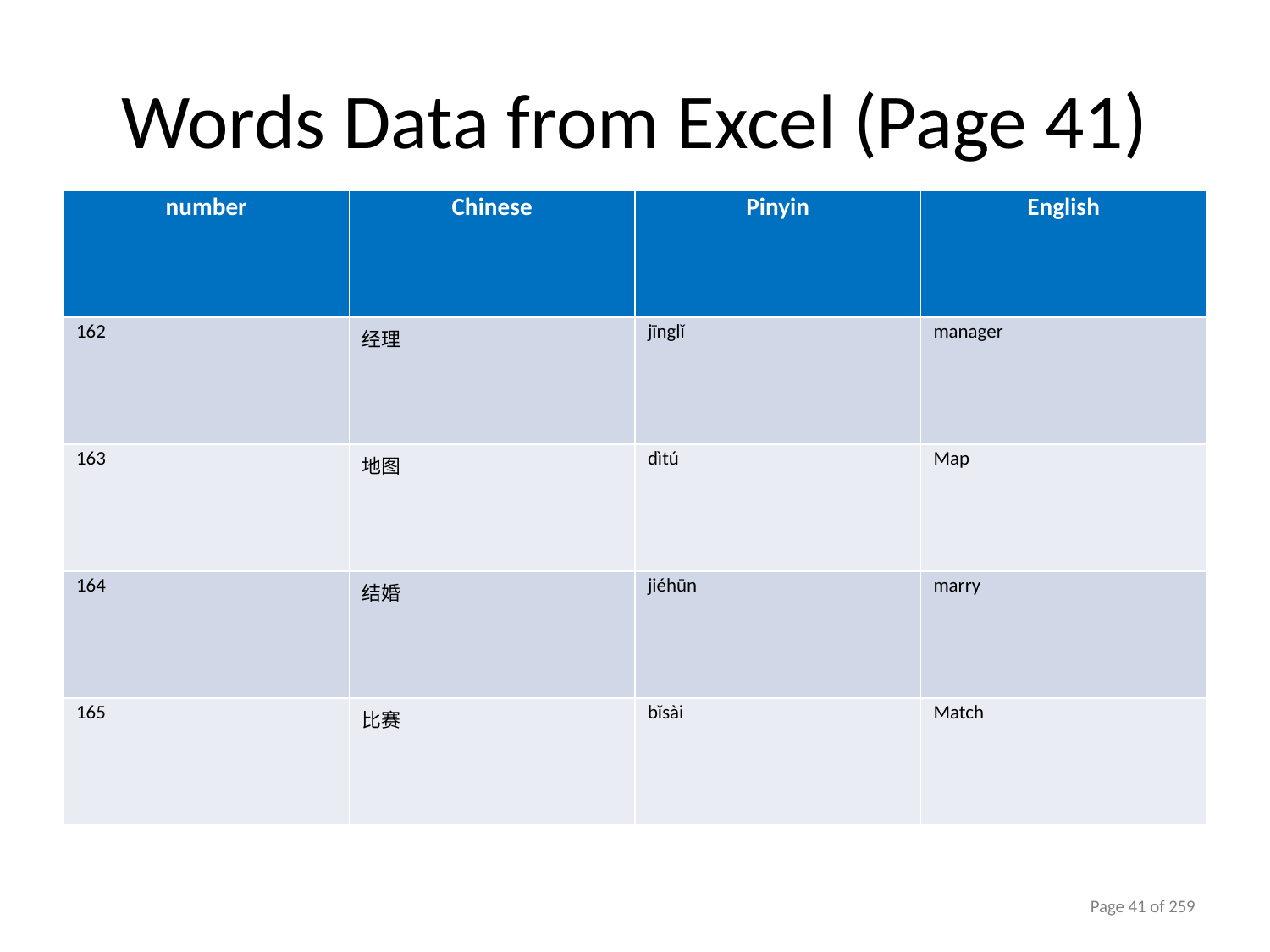

# Words Data from Excel (Page 41)
| number | Chinese | Pinyin | English |
| --- | --- | --- | --- |
| 162 | 经理 | jīnglǐ | manager |
| 163 | 地图 | dìtú | Map |
| 164 | 结婚 | jiéhūn | marry |
| 165 | 比赛 | bǐsài | Match |

Page 41 of 259